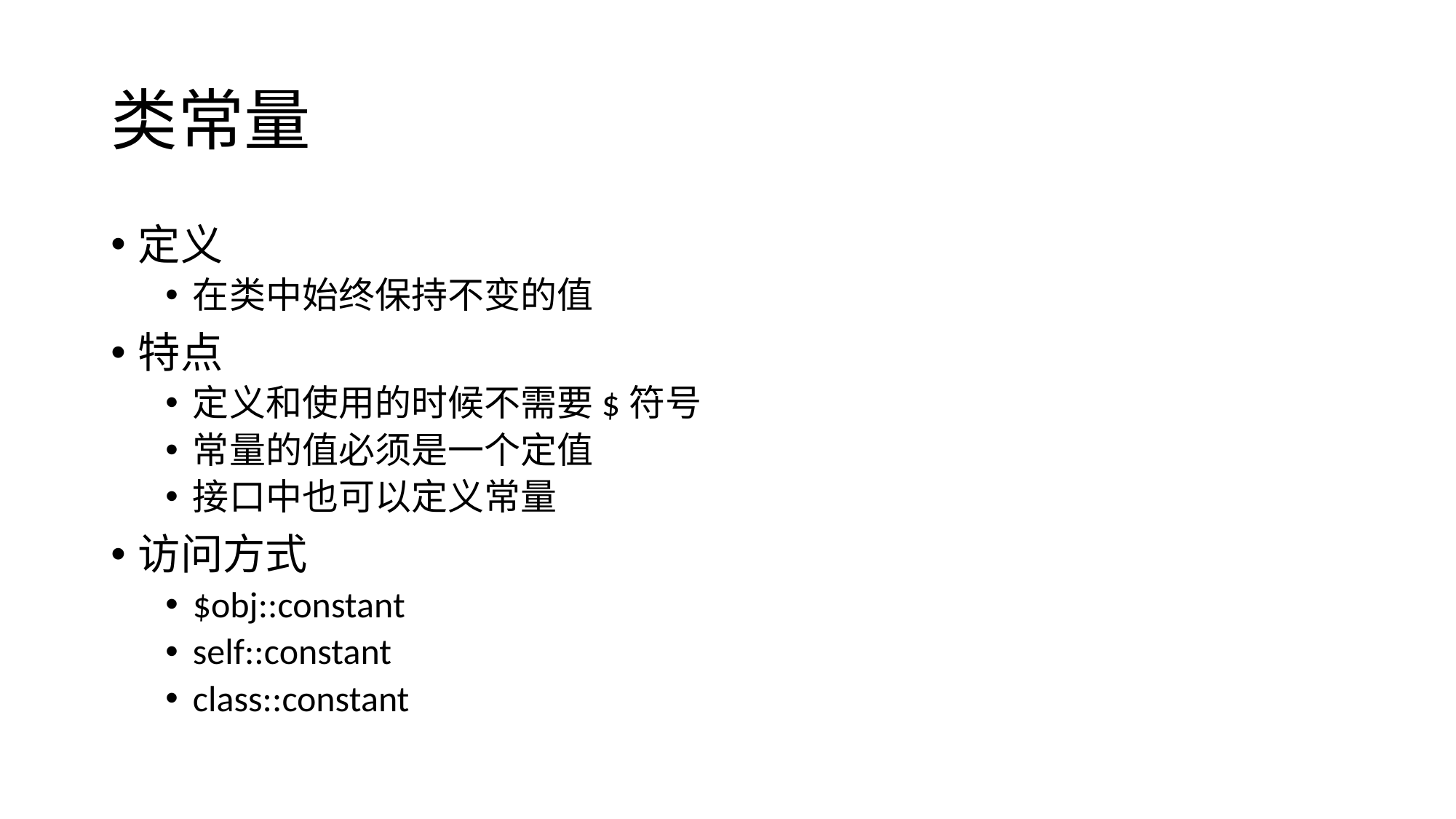

# 类常量
定义
在类中始终保持不变的值
特点
定义和使用的时候不需要$符号
常量的值必须是一个定值
接口中也可以定义常量
访问方式
$obj::constant
self::constant
class::constant